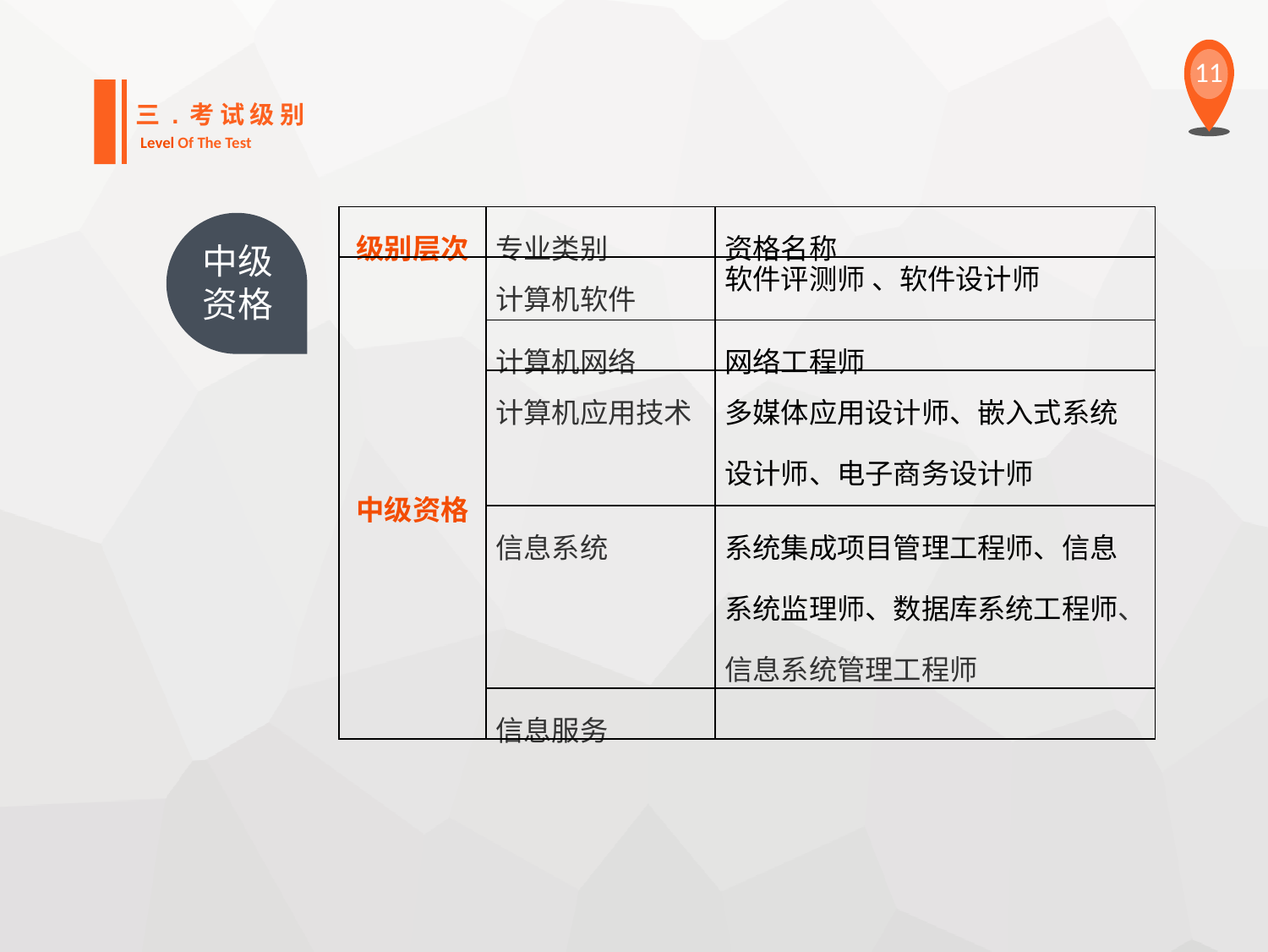

11

三.考试级别
Level Of The Test
| 级别层次 | 专业类别 | 资格名称 |
| --- | --- | --- |
| 中级资格 | 计算机软件 | 软件评测师 、软件设计师 |
|  | 计算机网络 | 网络工程师 |
|  | 计算机应用技术 | 多媒体应用设计师、嵌入式系统设计师、电子商务设计师 |
|  | 信息系统 | 系统集成项目管理工程师、信息系统监理师、数据库系统工程师、信息系统管理工程师 |
|  | 信息服务 |  |

中级资格